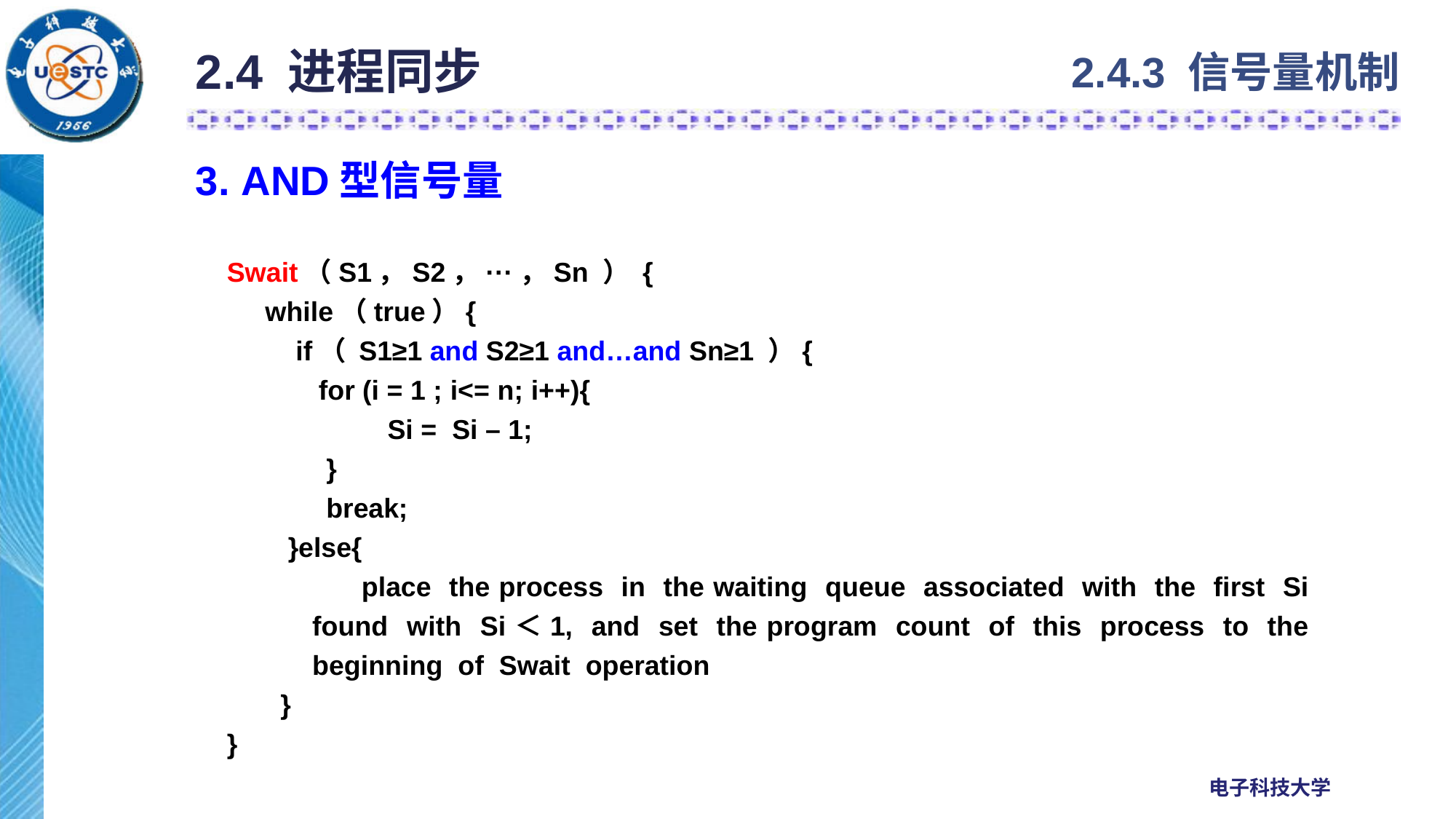

2.4 进程同步
2.4.3 信号量机制
3. AND型信号量
Swait（S1，S2，···，Sn ） {
     while（true）{
         if（ S1≥1 and S2≥1 and…and Sn≥1 ）{
            for (i = 1 ; i<= n; i++){
                     Si =  Si – 1;
             }
             break;
        }else{
               place  the process  in  the waiting  queue  associated  with  the  first  Si  found  with  Si＜1,  and  set  the program  count  of  this  process  to  the  beginning  of  Swait  operation
       }
}